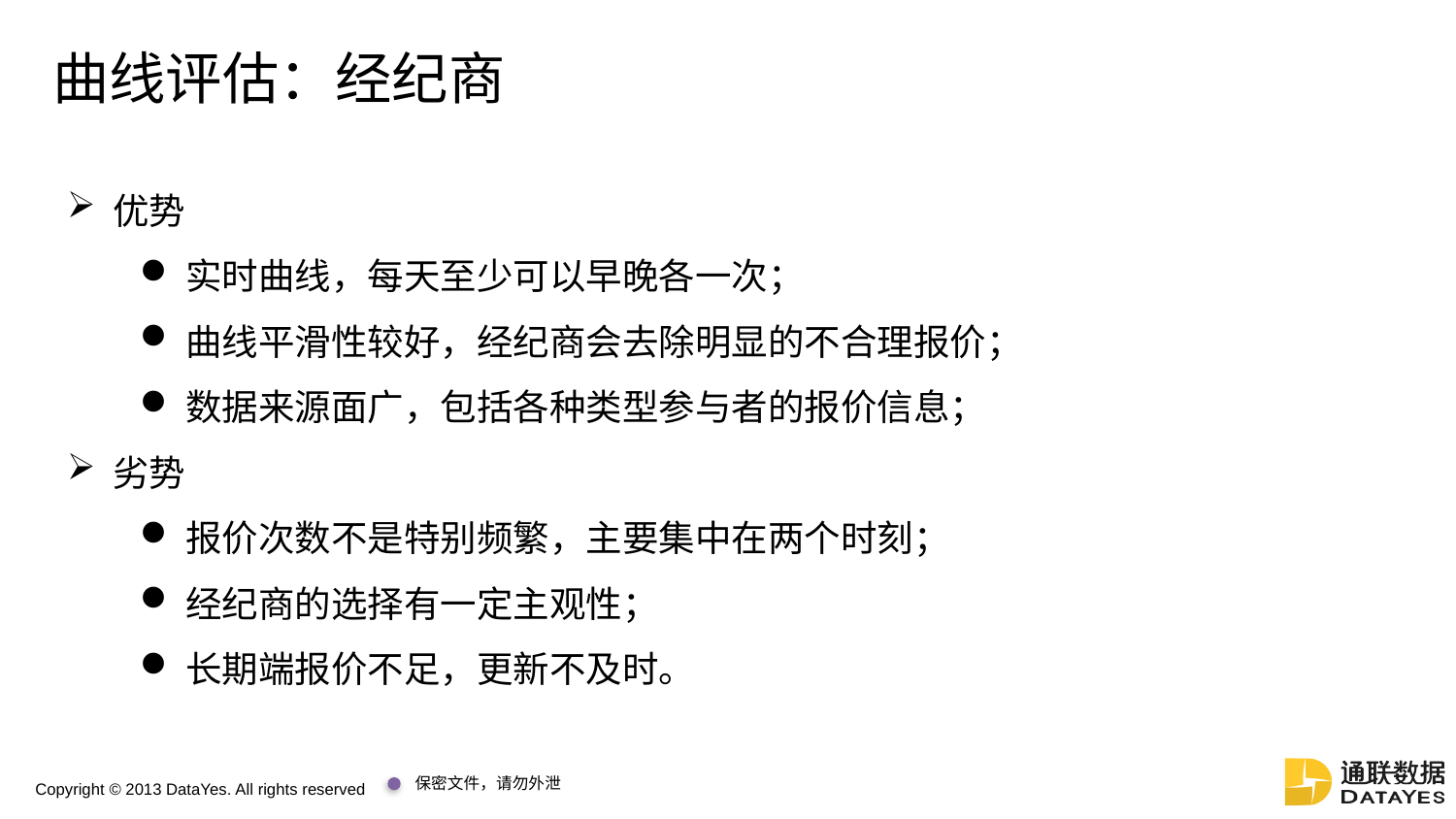

# 曲线评估：经纪商
优势
实时曲线，每天至少可以早晚各一次；
曲线平滑性较好，经纪商会去除明显的不合理报价；
数据来源面广，包括各种类型参与者的报价信息；
劣势
报价次数不是特别频繁，主要集中在两个时刻；
经纪商的选择有一定主观性；
长期端报价不足，更新不及时。